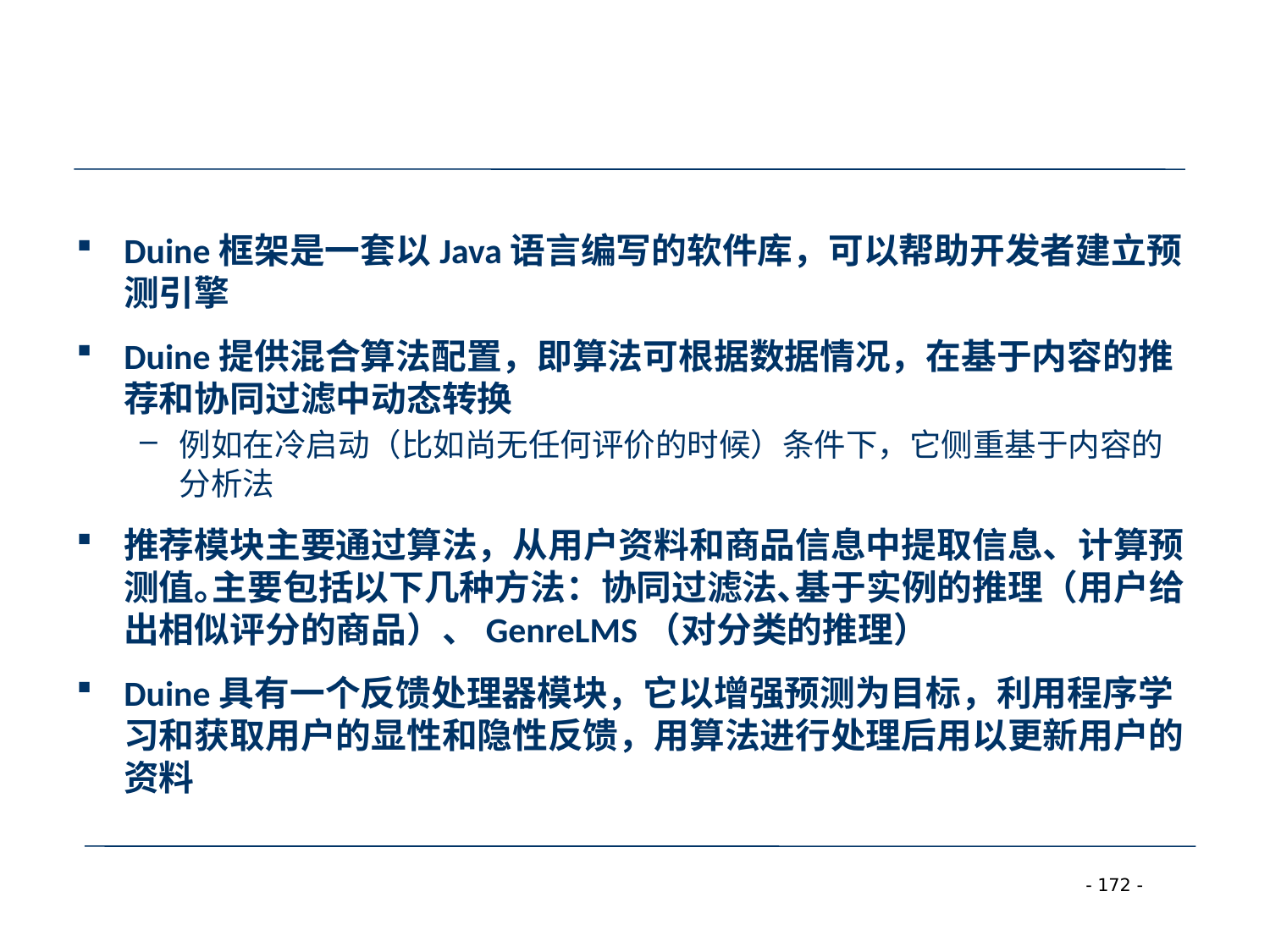

#
Duine框架是一套以Java语言编写的软件库，可以帮助开发者建立预测引擎
Duine提供混合算法配置，即算法可根据数据情况，在基于内容的推荐和协同过滤中动态转换
例如在冷启动（比如尚无任何评价的时候）条件下，它侧重基于内容的分析法
推荐模块主要通过算法，从用户资料和商品信息中提取信息、计算预测值｡主要包括以下几种方法：协同过滤法､基于实例的推理（用户给出相似评分的商品）、GenreLMS（对分类的推理）
Duine具有一个反馈处理器模块，它以增强预测为目标，利用程序学习和获取用户的显性和隐性反馈，用算法进行处理后用以更新用户的资料